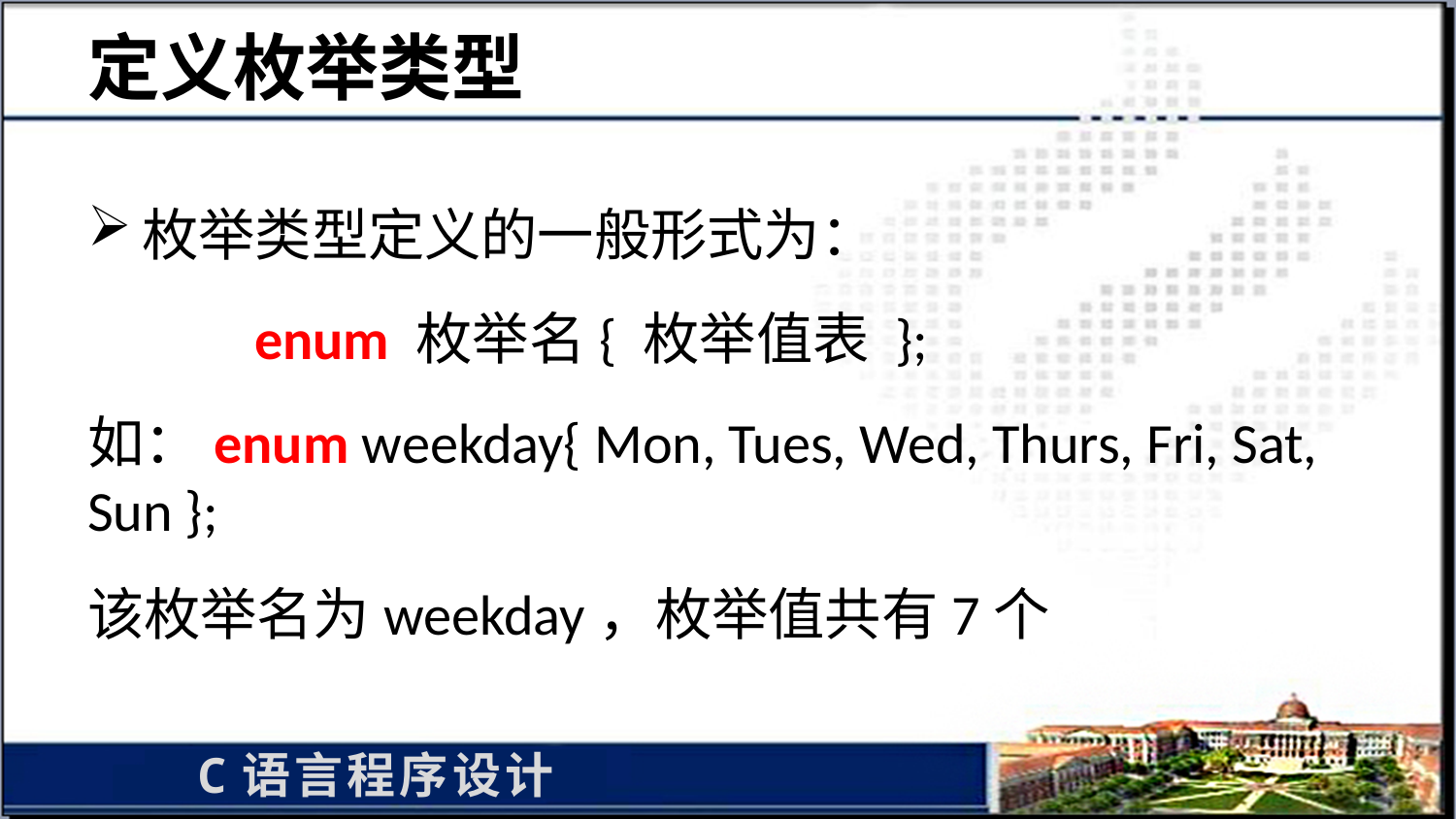

# 定义枚举类型
枚举类型定义的一般形式为：
             enum 枚举名{ 枚举值表 };
如：enum weekday{ Mon, Tues, Wed, Thurs, Fri, Sat, Sun };
该枚举名为weekday，枚举值共有7个